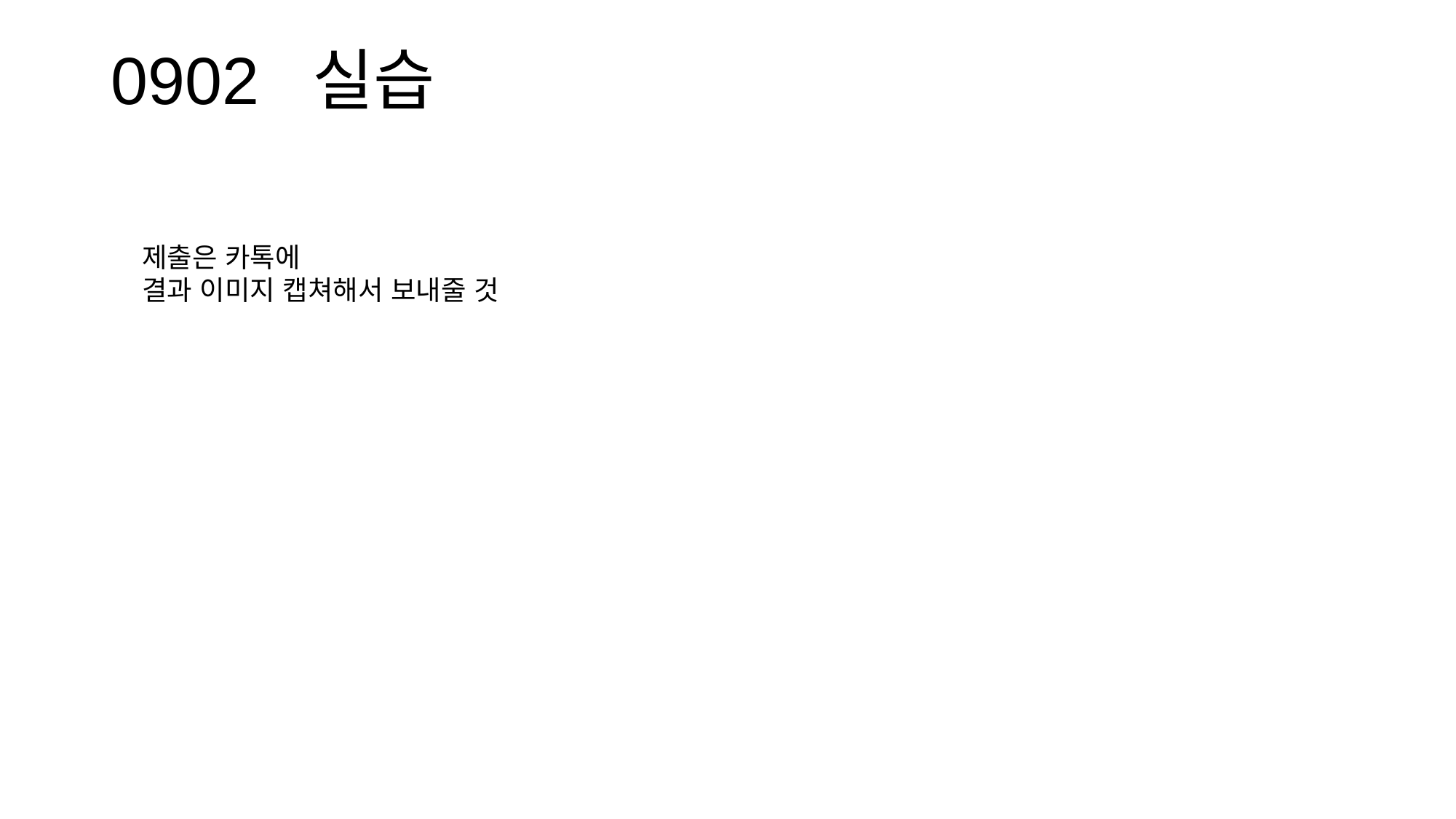

# 0902  실습
제출은 카톡에
결과 이미지 캡쳐해서 보내줄 것